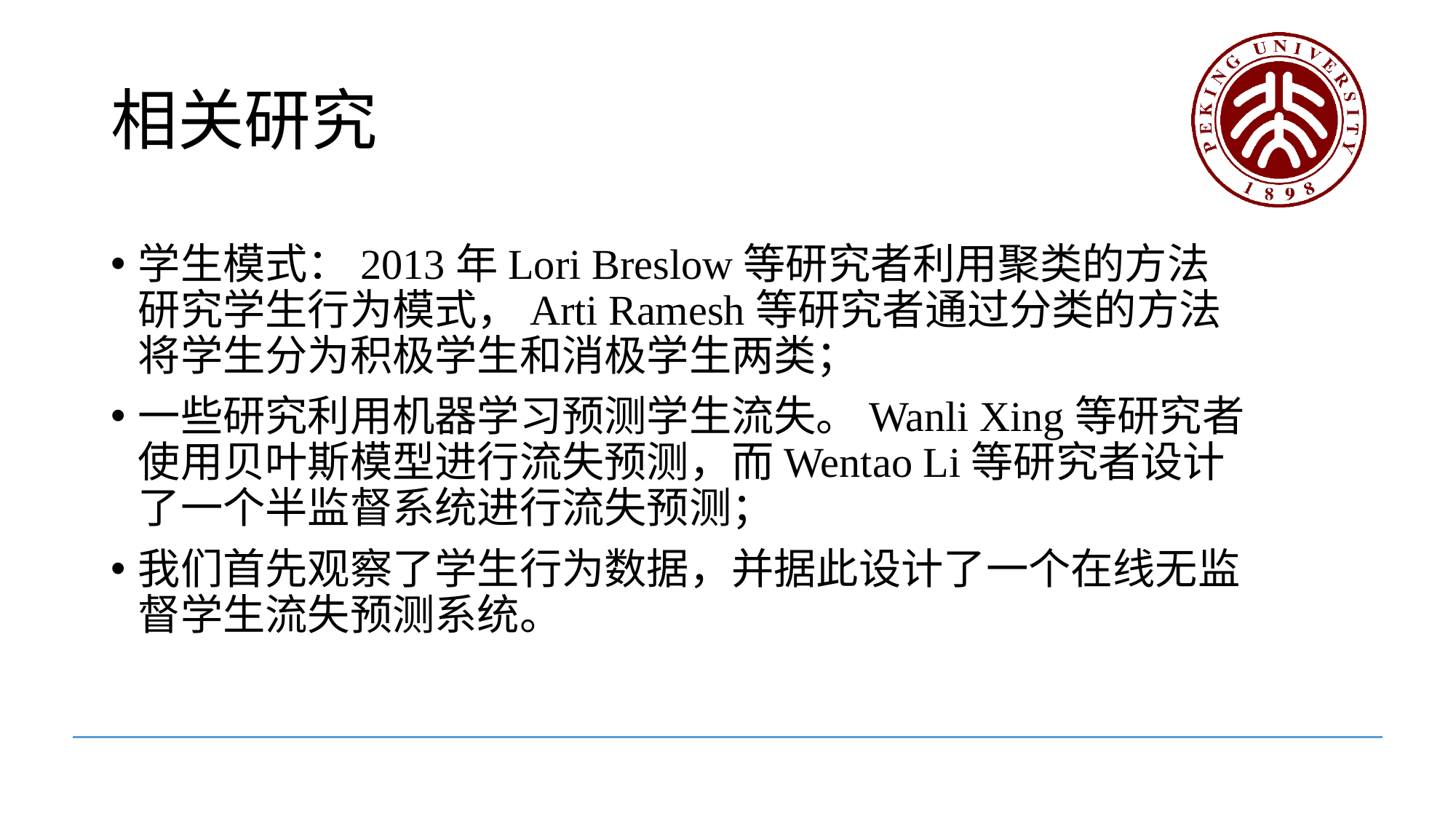

# 相关研究
学生模式：2013年Lori Breslow等研究者利用聚类的方法研究学生行为模式，Arti Ramesh等研究者通过分类的方法将学生分为积极学生和消极学生两类；
一些研究利用机器学习预测学生流失。Wanli Xing等研究者使用贝叶斯模型进行流失预测，而Wentao Li等研究者设计了一个半监督系统进行流失预测；
我们首先观察了学生行为数据，并据此设计了一个在线无监督学生流失预测系统。